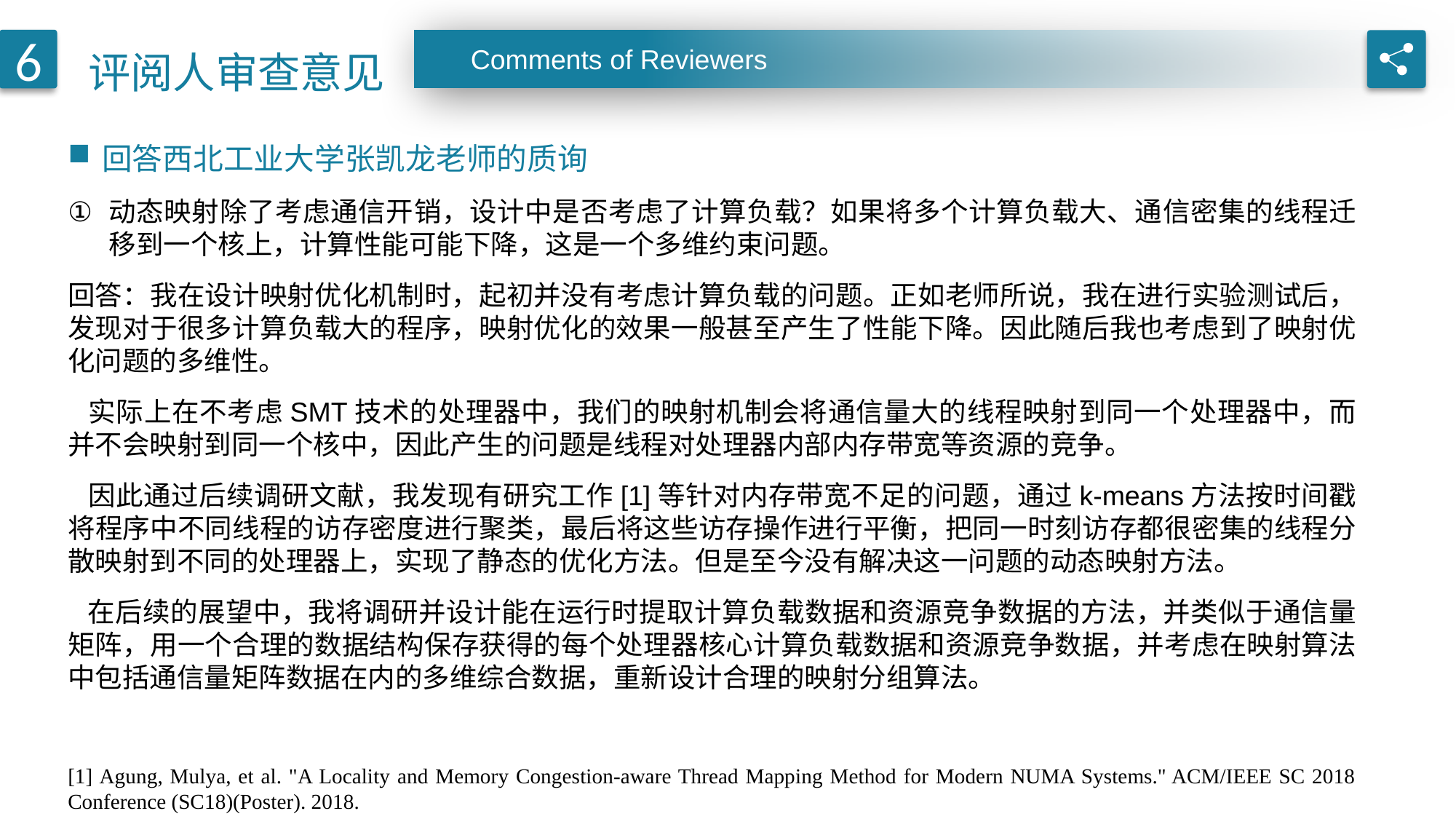

评阅人审查意见
6

Comments of Reviewers

回答西北工业大学张凯龙老师的质询
动态映射除了考虑通信开销，设计中是否考虑了计算负载？如果将多个计算负载大、通信密集的线程迁移到一个核上，计算性能可能下降，这是一个多维约束问题。
回答：我在设计映射优化机制时，起初并没有考虑计算负载的问题。正如老师所说，我在进行实验测试后，发现对于很多计算负载大的程序，映射优化的效果一般甚至产生了性能下降。因此随后我也考虑到了映射优化问题的多维性。
  实际上在不考虑SMT技术的处理器中，我们的映射机制会将通信量大的线程映射到同一个处理器中，而并不会映射到同一个核中，因此产生的问题是线程对处理器内部内存带宽等资源的竞争。
  因此通过后续调研文献，我发现有研究工作[1]等针对内存带宽不足的问题，通过k-means方法按时间戳将程序中不同线程的访存密度进行聚类，最后将这些访存操作进行平衡，把同一时刻访存都很密集的线程分散映射到不同的处理器上，实现了静态的优化方法。但是至今没有解决这一问题的动态映射方法。
  在后续的展望中，我将调研并设计能在运行时提取计算负载数据和资源竞争数据的方法，并类似于通信量矩阵，用一个合理的数据结构保存获得的每个处理器核心计算负载数据和资源竞争数据，并考虑在映射算法中包括通信量矩阵数据在内的多维综合数据，重新设计合理的映射分组算法。

[1] Agung, Mulya, et al. "A Locality and Memory Congestion-aware Thread Mapping Method for Modern NUMA Systems." ACM/IEEE SC 2018 Conference (SC18)(Poster). 2018.